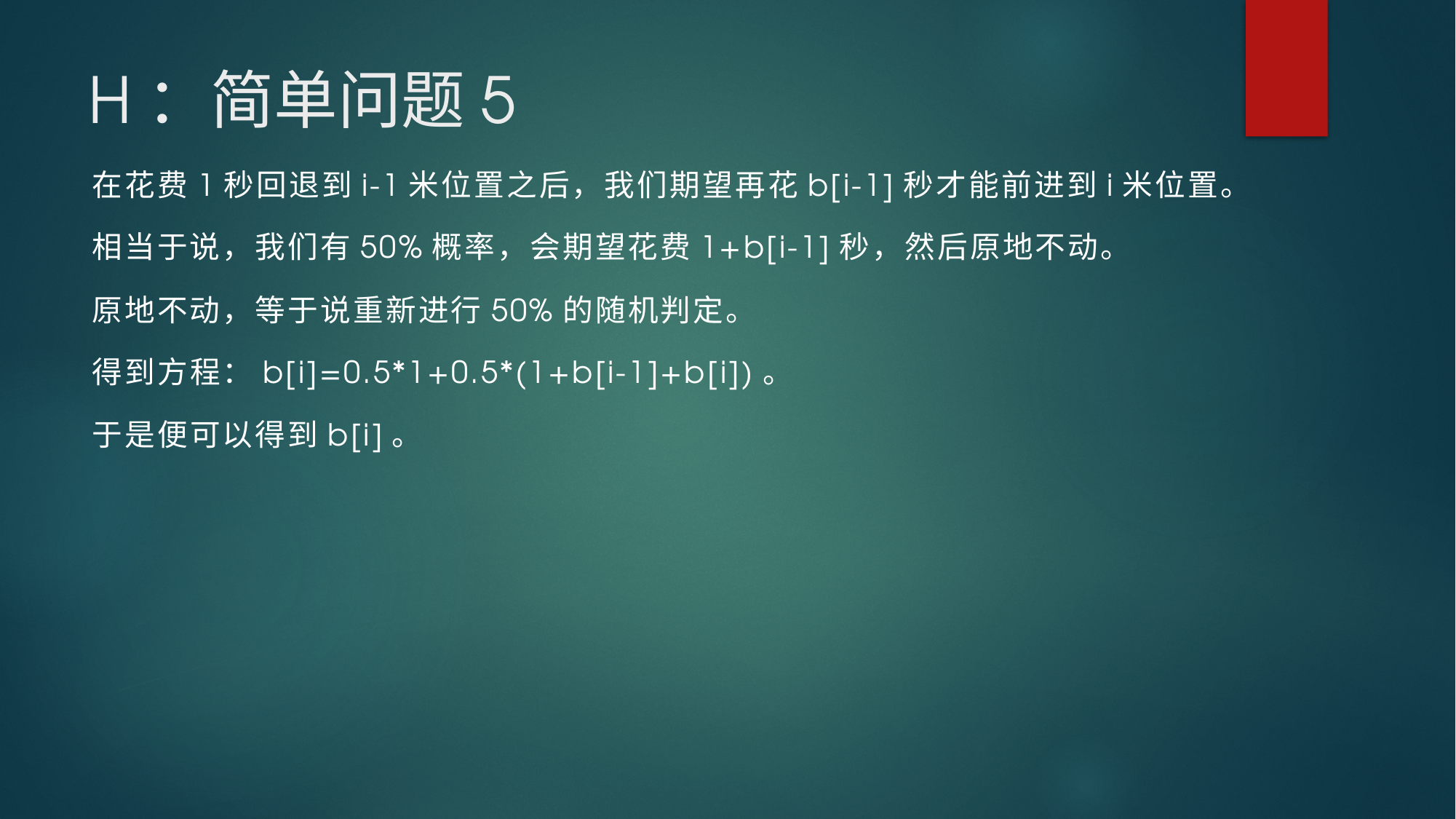

# H：简单问题5
在花费1秒回退到i-1米位置之后，我们期望再花b[i-1]秒才能前进到i米位置。
相当于说，我们有50%概率，会期望花费1+b[i-1]秒，然后原地不动。
原地不动，等于说重新进行50%的随机判定。
得到方程：b[i]=0.5*1+0.5*(1+b[i-1]+b[i])。
于是便可以得到b[i]。